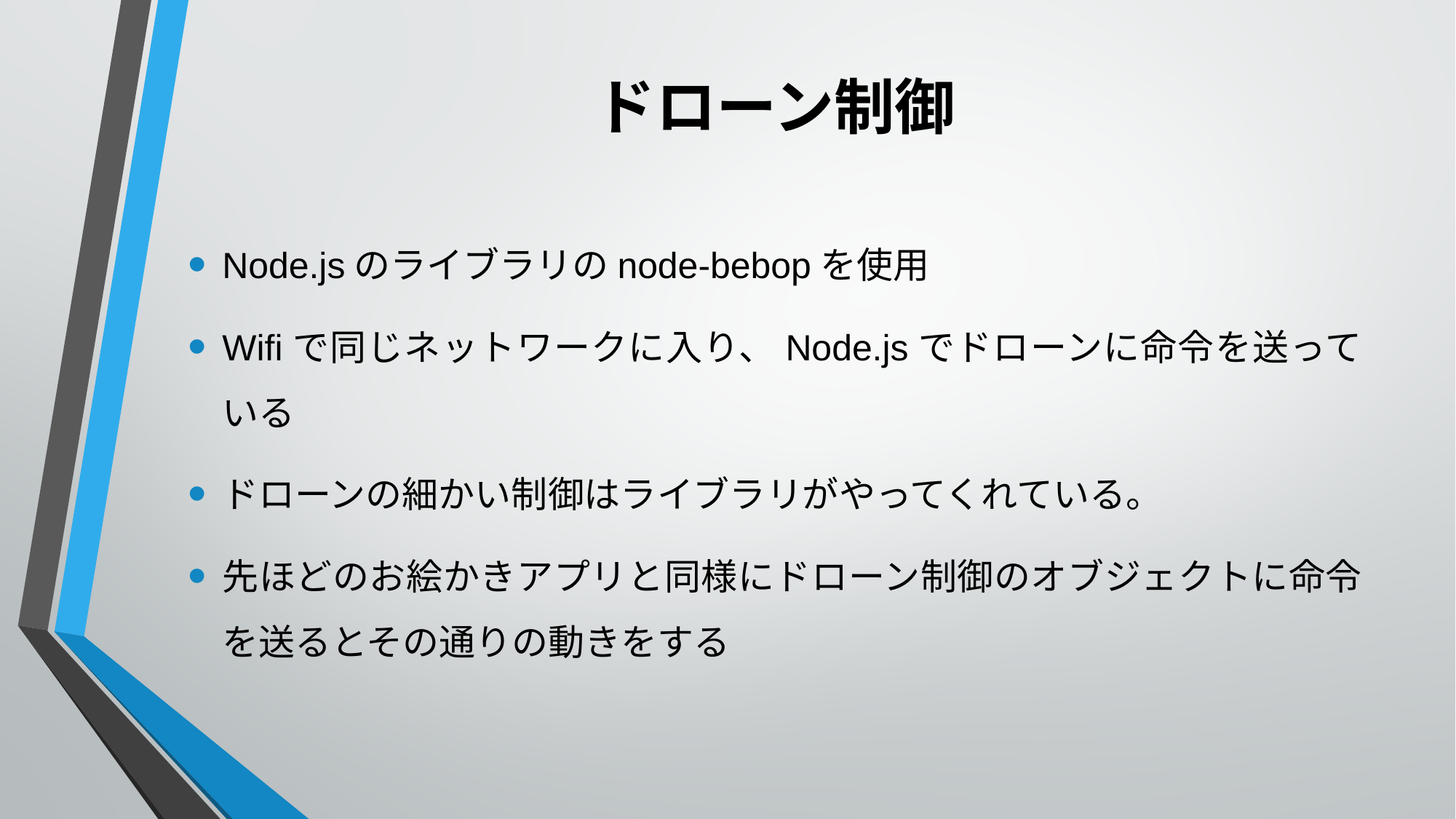

# ドローン制御
Node.jsのライブラリのnode-bebopを使用
Wifiで同じネットワークに入り、Node.jsでドローンに命令を送っている
ドローンの細かい制御はライブラリがやってくれている。
先ほどのお絵かきアプリと同様にドローン制御のオブジェクトに命令を送るとその通りの動きをする